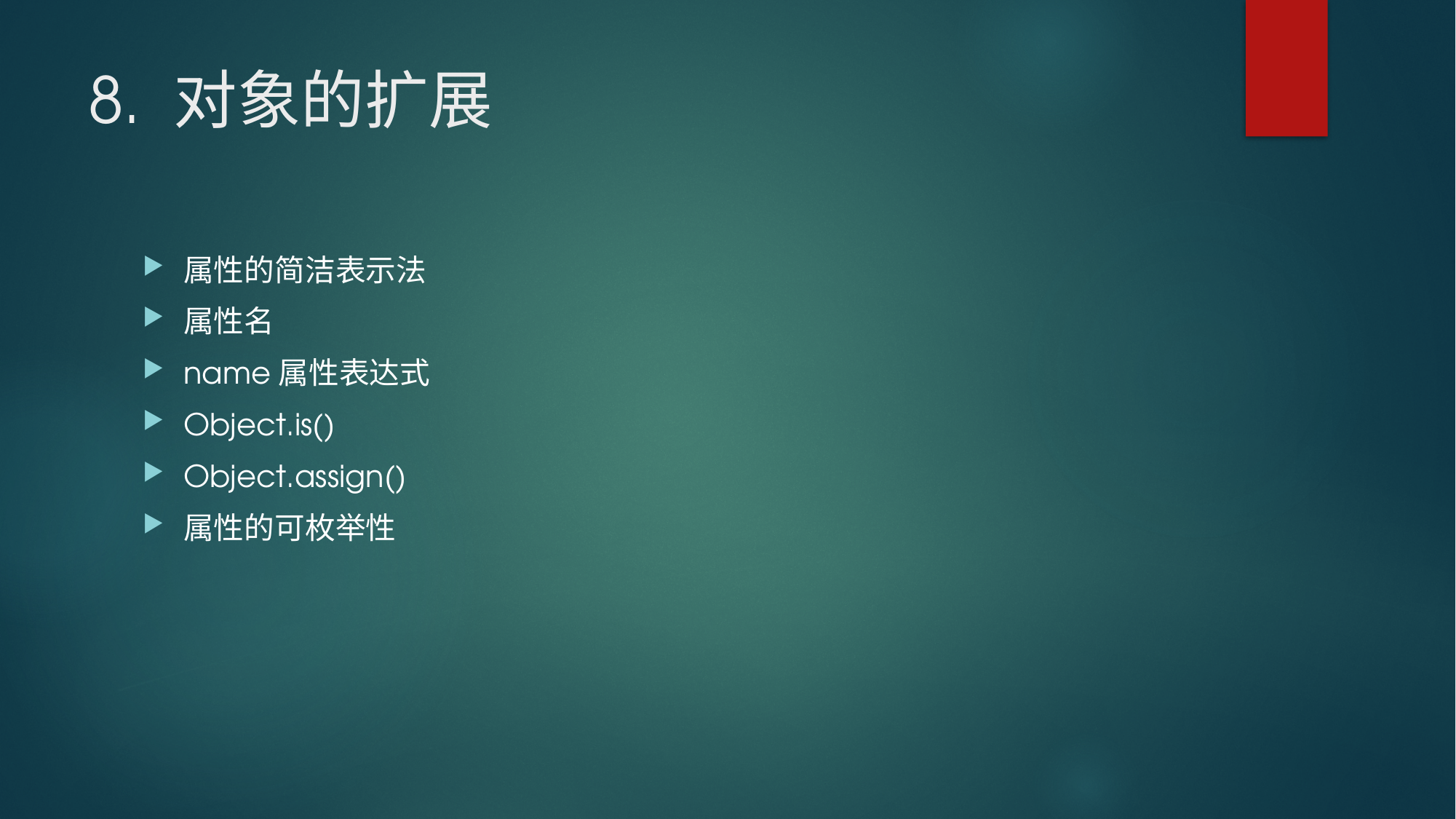

# 8. 对象的扩展
属性的简洁表示法
属性名
name属性表达式
Object.is()
Object.assign()
属性的可枚举性